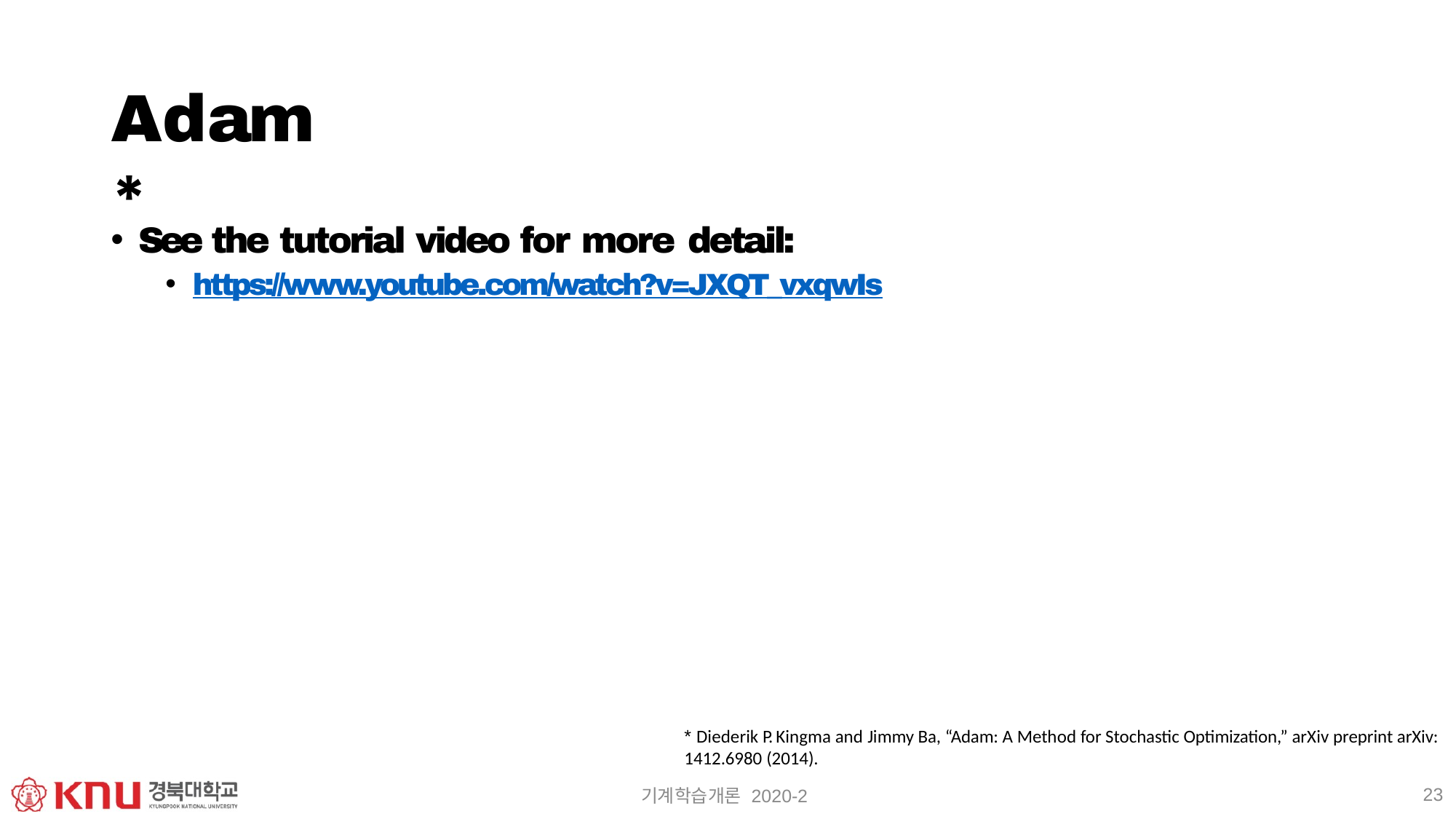

# Adam*
See the tutorial video for more detail:
https://www.youtube.com/watch?v=JXQT_vxqwIs
* Diederik P. Kingma and Jimmy Ba, “Adam: A Method for Stochastic Optimization,” arXiv preprint arXiv:  1412.6980 (2014).
23
기계학습개론 2020-2